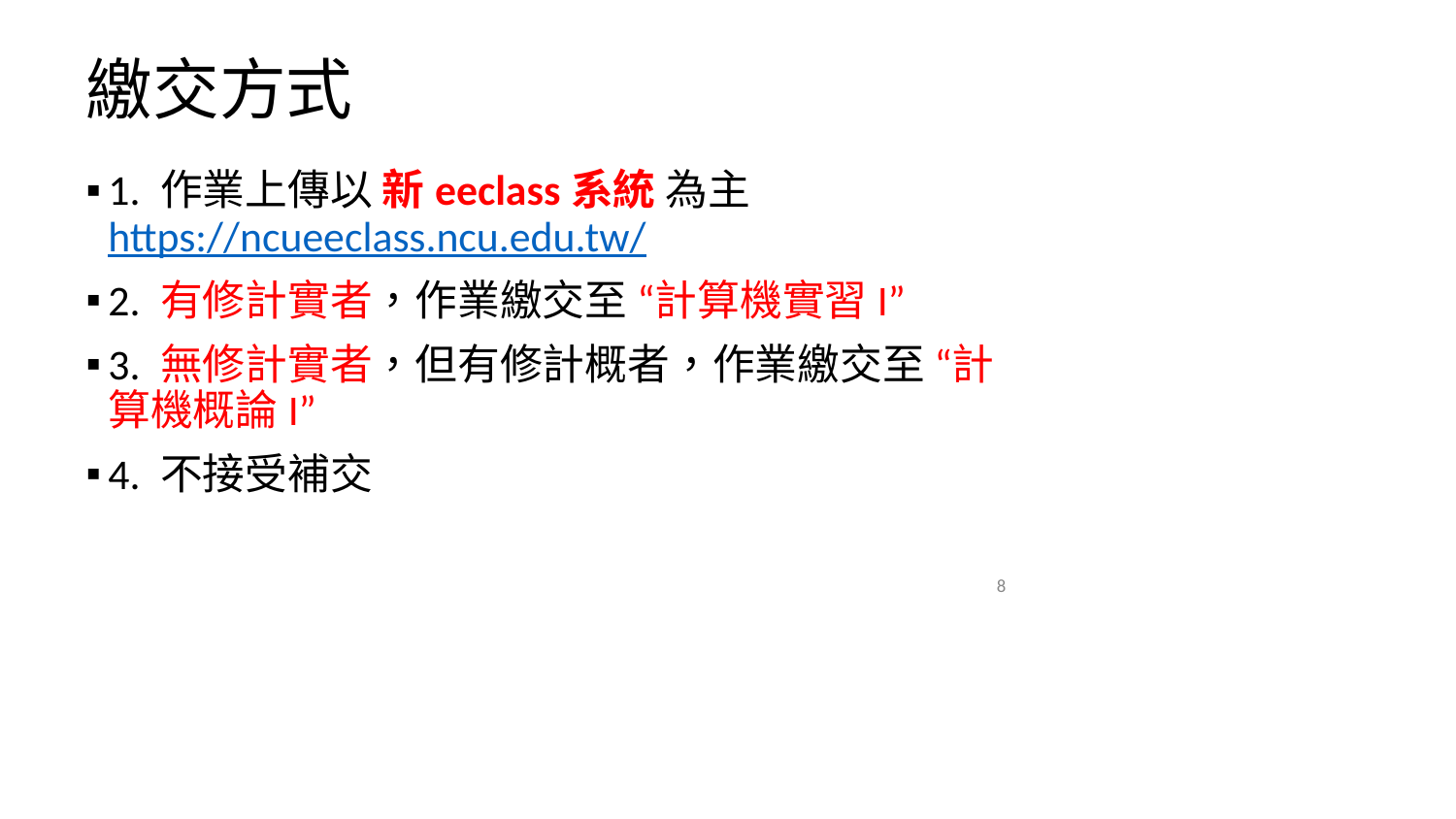

# 繳交方式
1. 作業上傳以 新eeclass系統 為主  https://ncueeclass.ncu.edu.tw/
2. 有修計實者，作業繳交至 “計算機實習I”
3. 無修計實者，但有修計概者，作業繳交至 “計算機概論I”
4. 不接受補交

8